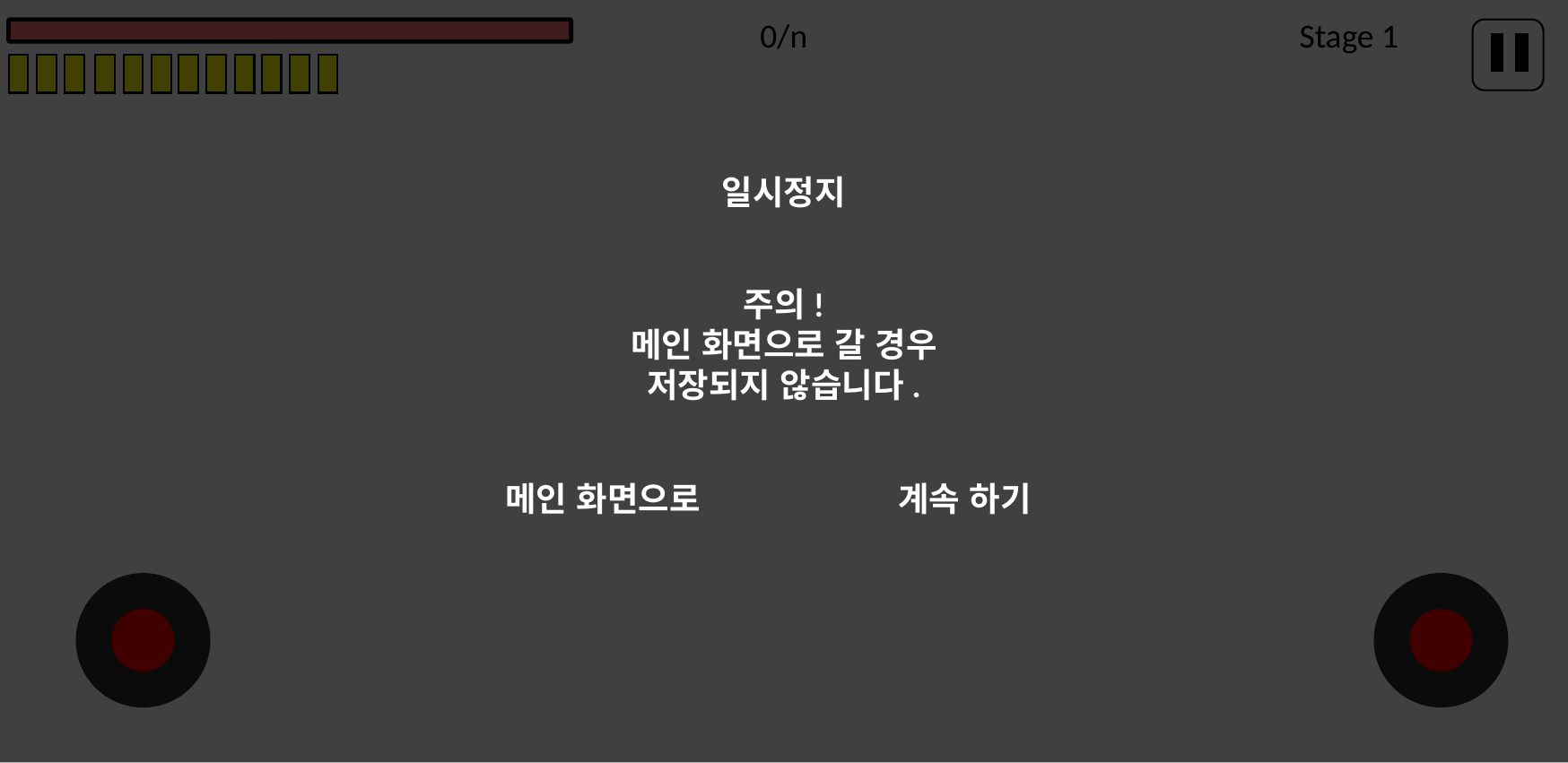

0/n
Stage 1

일시정지
주의!
메인 화면으로 갈 경우
저장되지 않습니다.
메인 화면으로
계속 하기